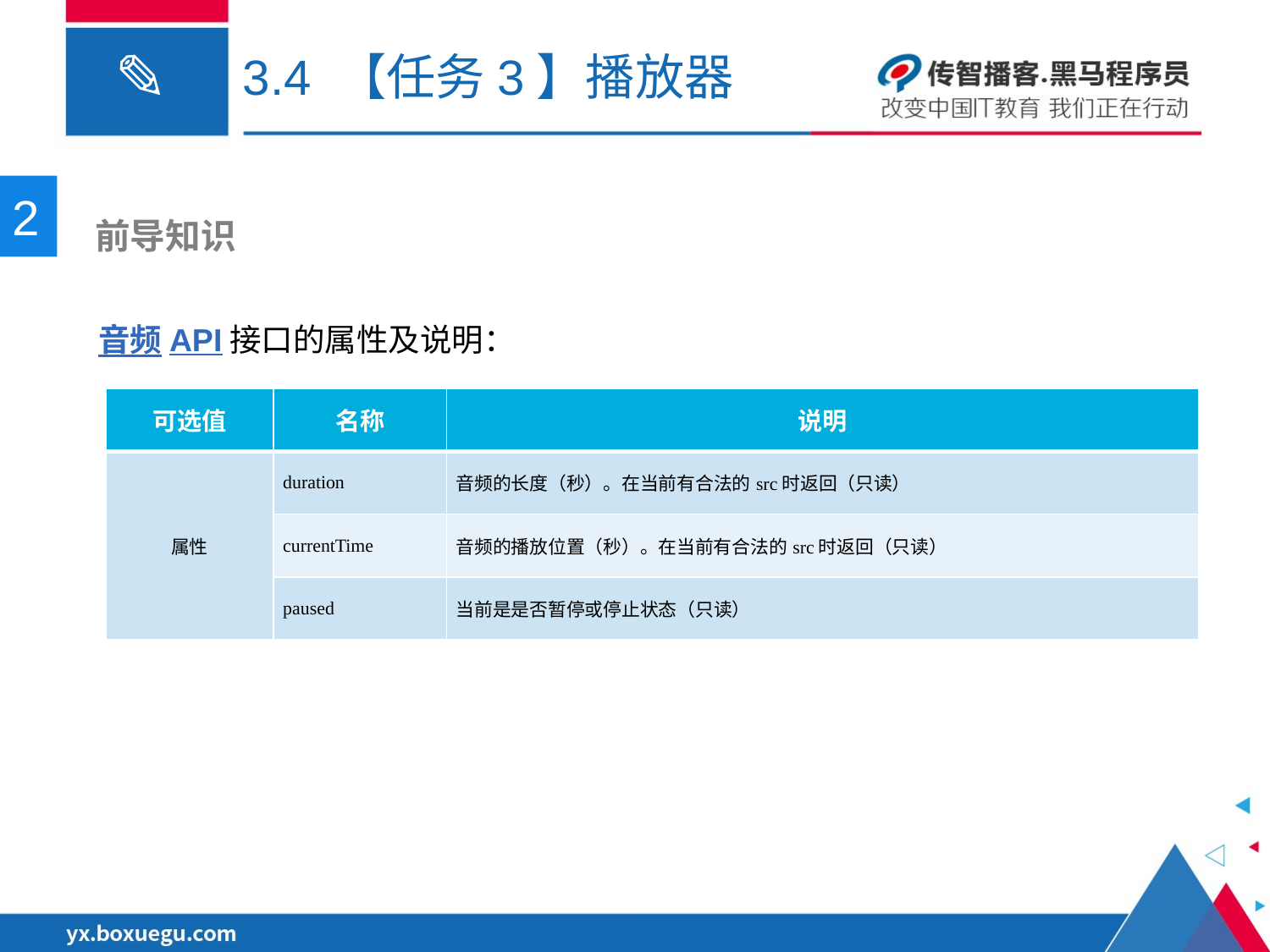

# 3.4 【任务3】播放器

2
  前导知识
音频API接口的属性及说明：
| 可选值 | 名称 | 说明 |
| --- | --- | --- |
| 属性 | duration | 音频的长度（秒）。在当前有合法的src时返回（只读） |
|  | currentTime | 音频的播放位置（秒）。在当前有合法的src时返回（只读） |
|  | paused | 当前是是否暂停或停止状态（只读） |